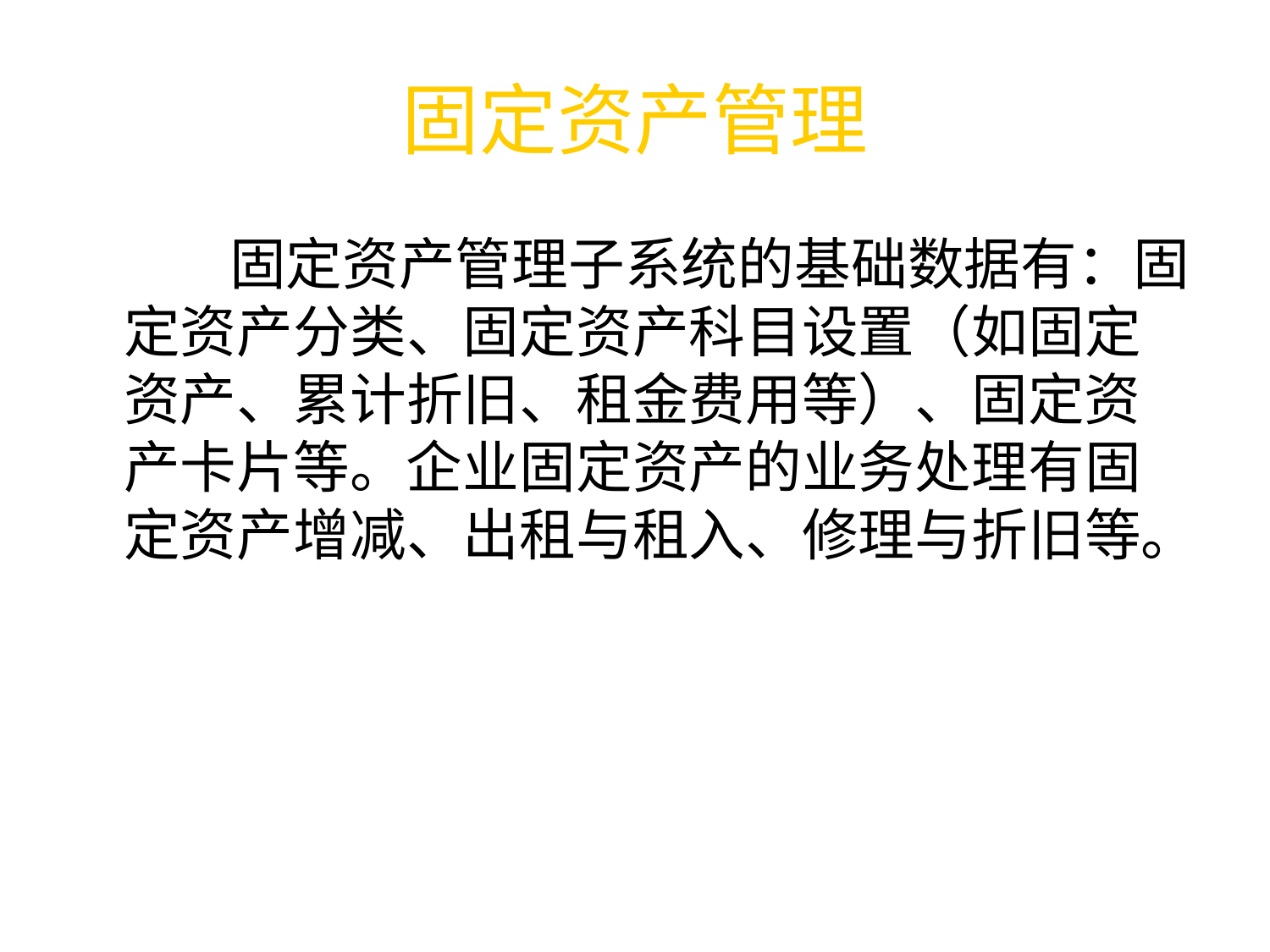

# 固定资产管理
           固定资产管理子系统的基础数据有：固定资产分类、固定资产科目设置（如固定资产、累计折旧、租金费用等）、固定资产卡片等。企业固定资产的业务处理有固定资产增减、出租与租入、修理与折旧等。